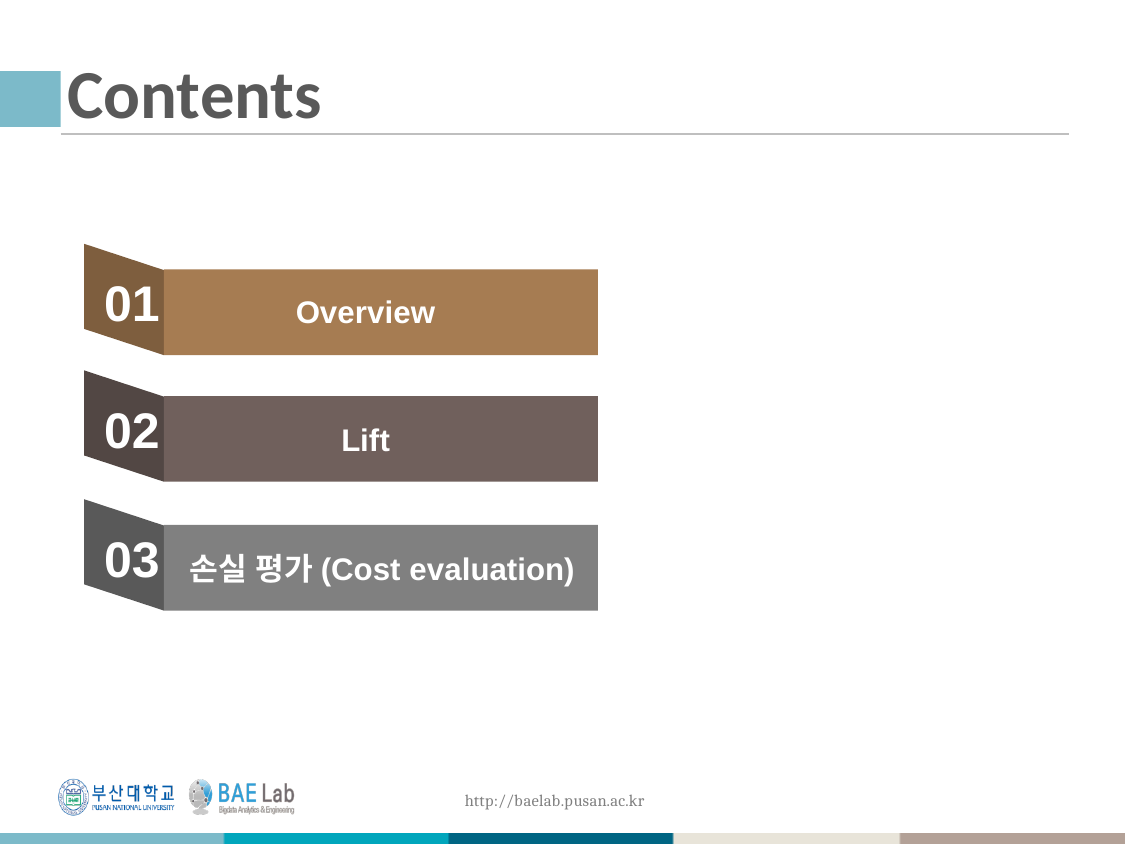

# Contents

01
Overview

02
Lift

03
손실 평가(Cost evaluation)